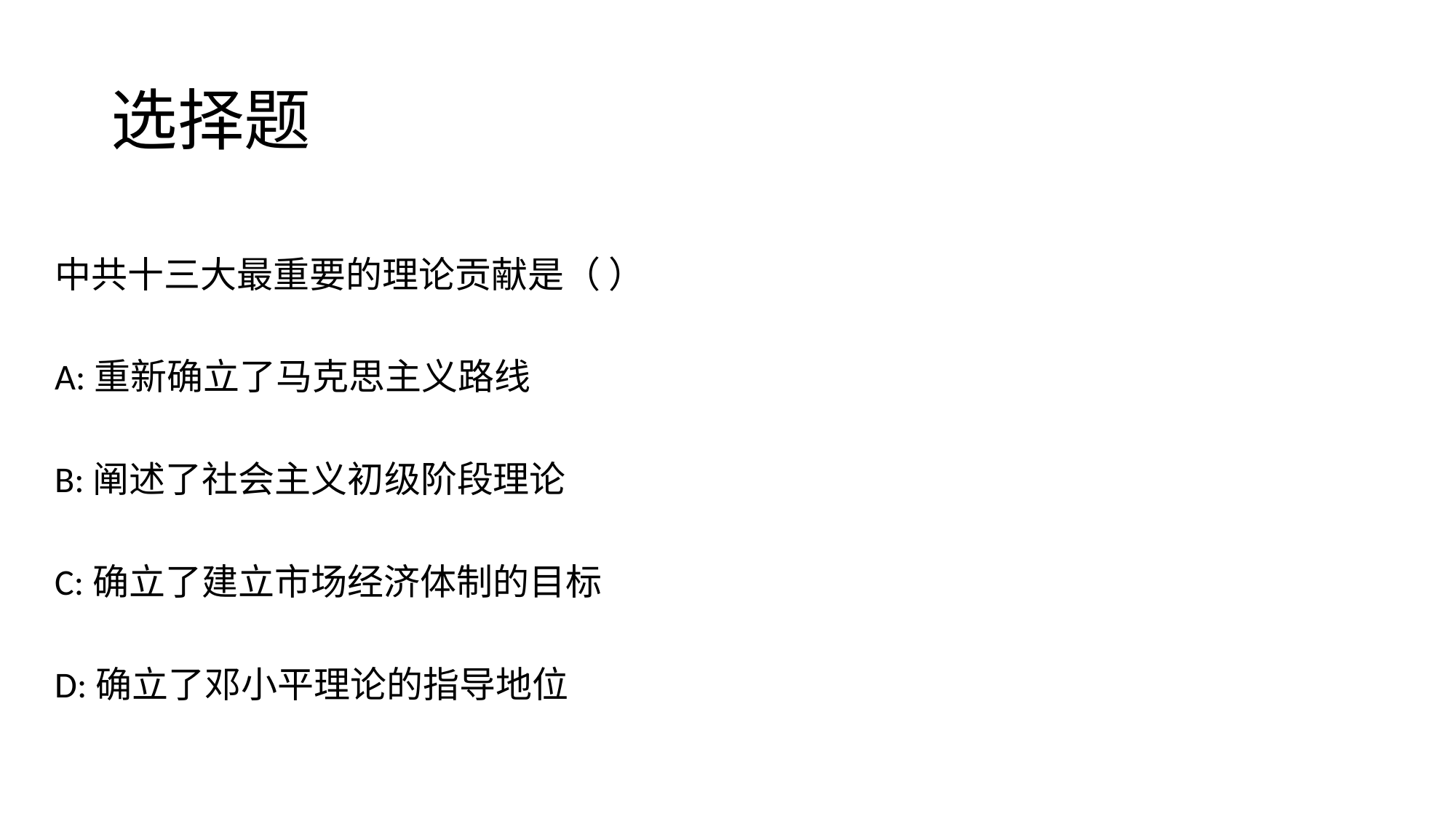

# 选择题
中共十三大最重要的理论贡献是（ ）
A:重新确立了马克思主义路线
B:阐述了社会主义初级阶段理论
C:确立了建立市场经济体制的目标
D:确立了邓小平理论的指导地位